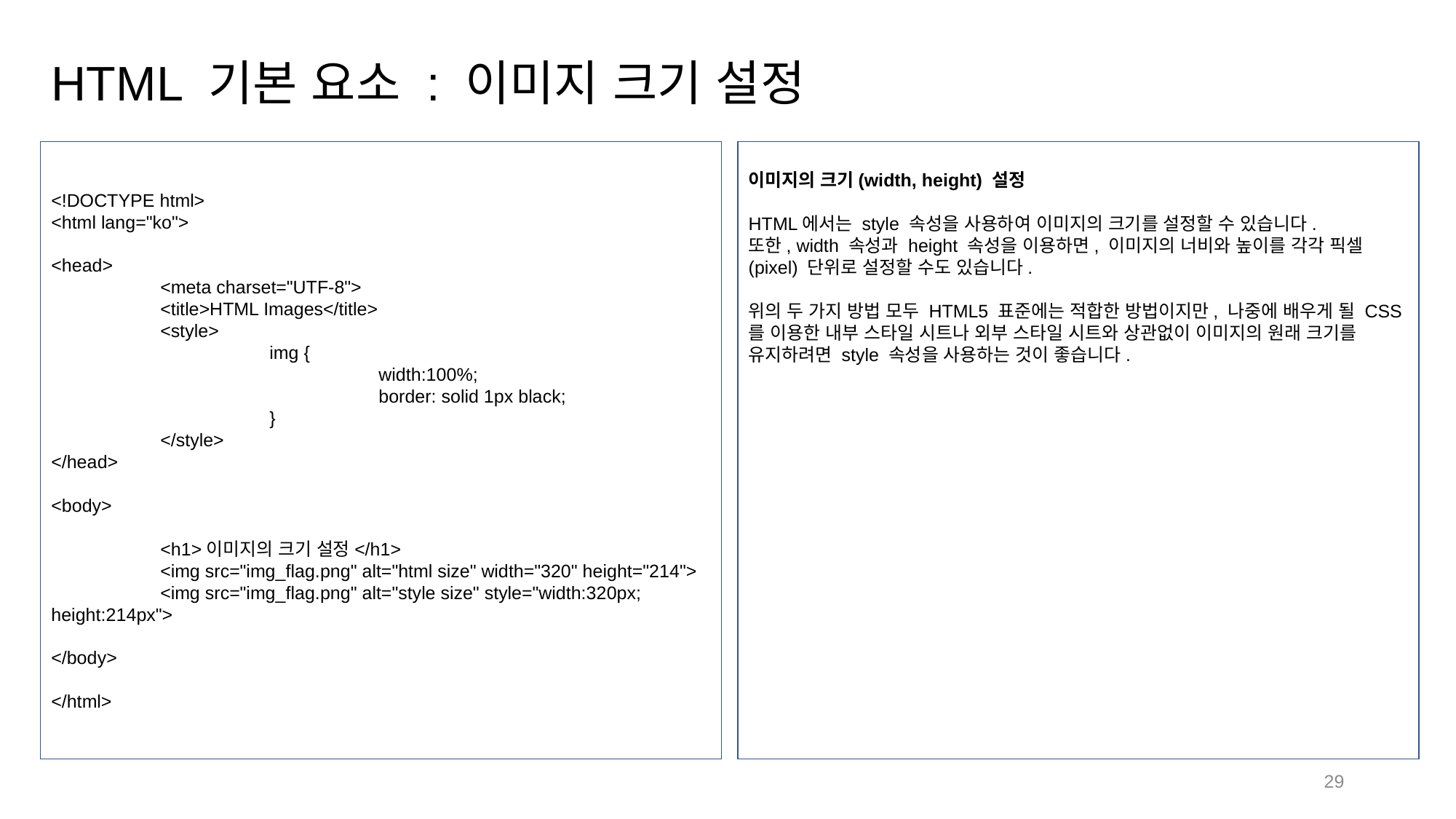

# HTML 기본 요소 : 이미지 크기 설정
<!DOCTYPE html>
<html lang="ko">

<head>
	<meta charset="UTF-8">
	<title>HTML Images</title>
	<style>
		img {
			width:100%;
			border: solid 1px black;
		}
	</style>
</head>

<body>

	<h1>이미지의 크기 설정</h1>
	<img src="img_flag.png" alt="html size" width="320" height="214">
	<img src="img_flag.png" alt="style size" style="width:320px; height:214px">

</body>

</html>

이미지의 크기(width, height) 설정

HTML에서는 style 속성을 사용하여 이미지의 크기를 설정할 수 있습니다.
또한, width 속성과 height 속성을 이용하면, 이미지의 너비와 높이를 각각 픽셀(pixel) 단위로 설정할 수도 있습니다.

위의 두 가지 방법 모두 HTML5 표준에는 적합한 방법이지만, 나중에 배우게 될 CSS를 이용한 내부 스타일 시트나 외부 스타일 시트와 상관없이 이미지의 원래 크기를 유지하려면 style 속성을 사용하는 것이 좋습니다.

29